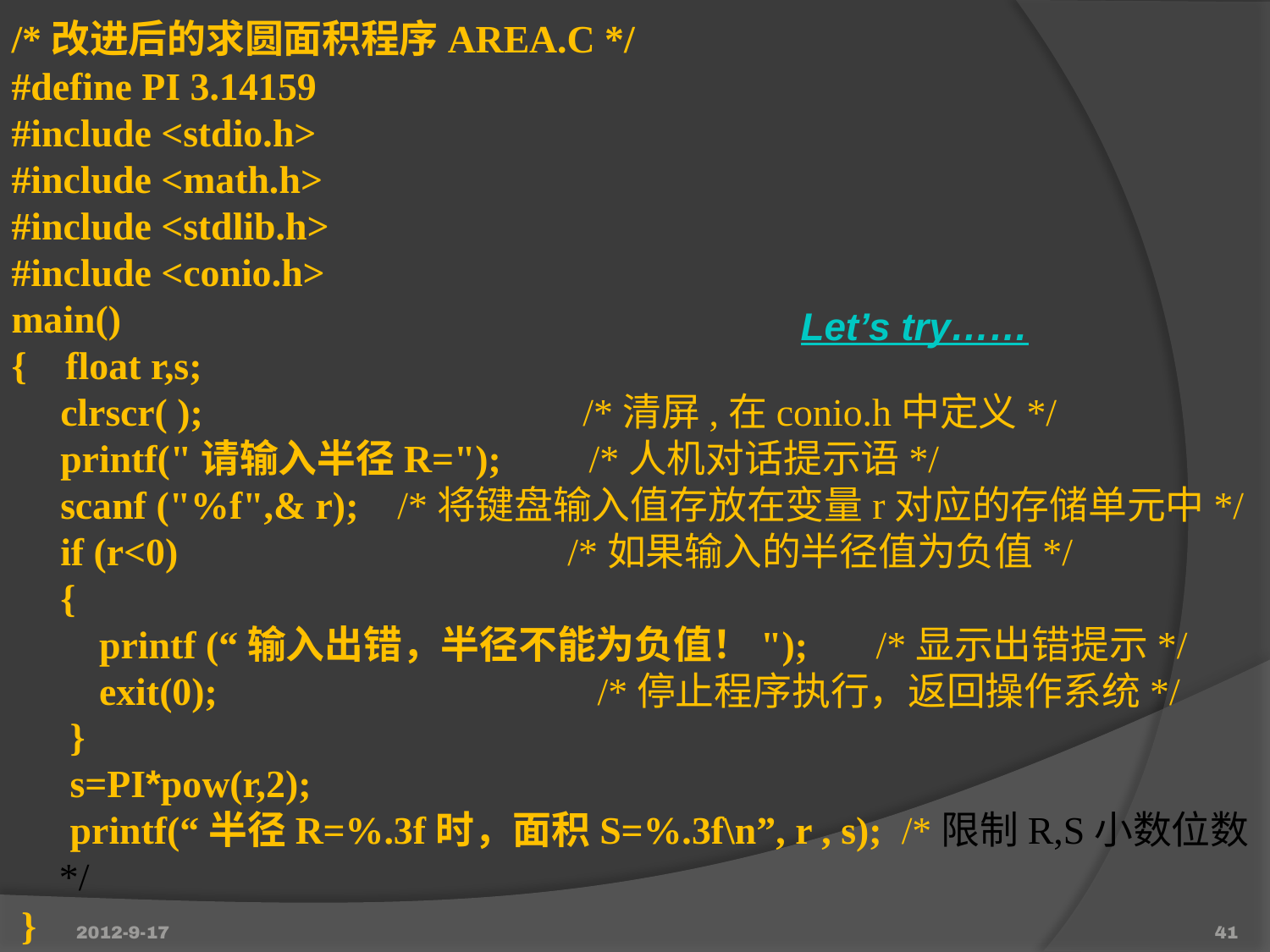

/*改进后的求圆面积程序AREA.C */
#define PI 3.14159
#include <stdio.h>
#include <math.h>
#include <stdlib.h>
#include <conio.h>
main()
{    float r,s;
     clrscr( );                                       /*清屏,在conio.h中定义*/
     printf("请输入半径R=");         /*人机对话提示语*/
     scanf ("%f",& r);    /*将键盘输入值存放在变量r对应的存储单元中*/
     if (r<0)                                        /*如果输入的半径值为负值*/
     {
         printf (“输入出错，半径不能为负值！");       /*显示出错提示*/
         exit(0);                                       /*停止程序执行，返回操作系统*/
      }
      s=PI*pow(r,2);
      printf(“半径R=%.3f时，面积S=%.3f\n”, r , s);  /*限制R,S小数位数*/
 }

Let’s try……
2012-9-17
41